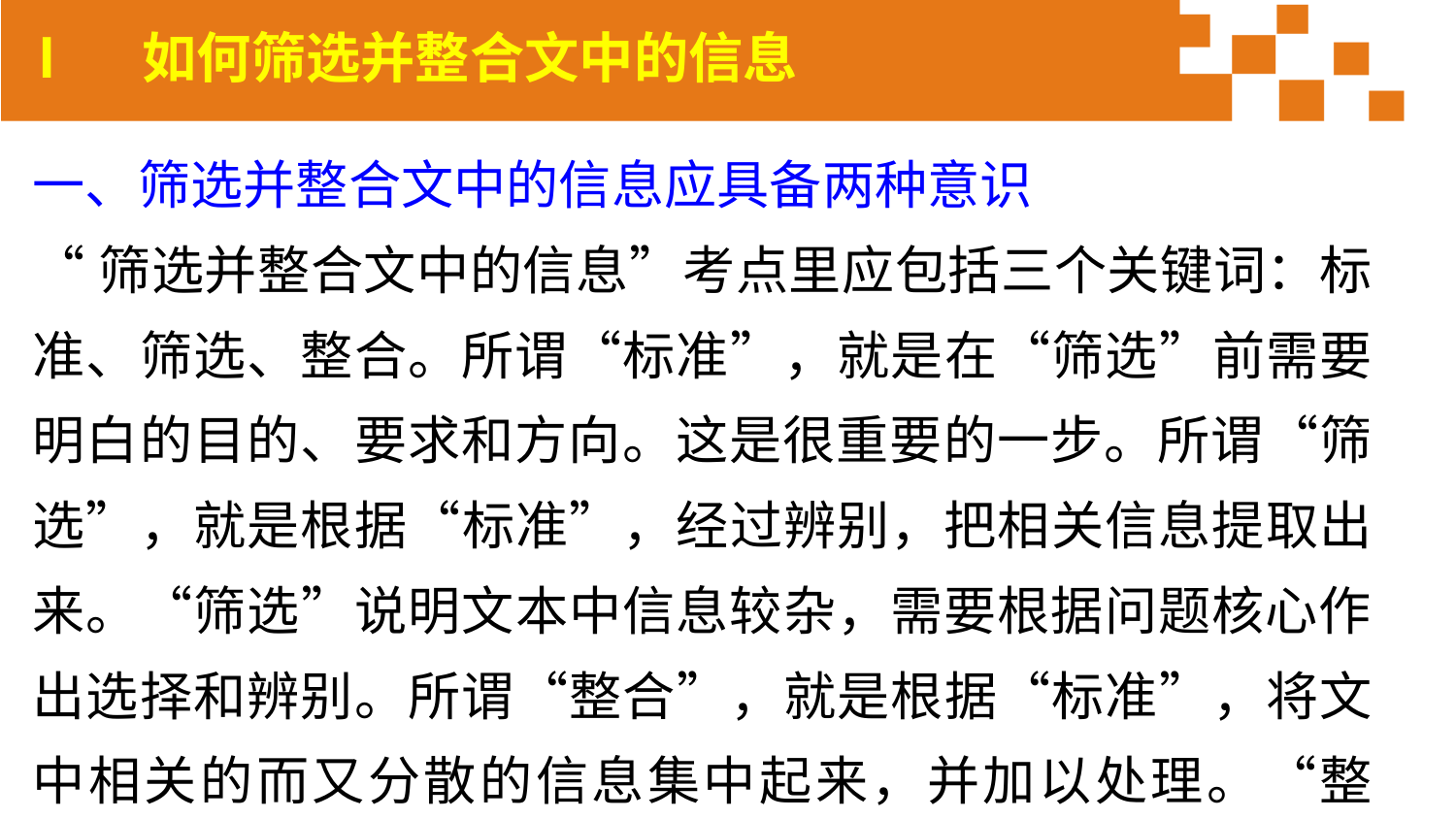

Ⅰ　如何筛选并整合文中的信息
一、筛选并整合文中的信息应具备两种意识
“筛选并整合文中的信息”考点里应包括三个关键词：标准、筛选、整合。所谓“标准”，就是在“筛选”前需要明白的目的、要求和方向。这是很重要的一步。所谓“筛选”，就是根据“标准”，经过辨别，把相关信息提取出来。“筛选”说明文本中信息较杂，需要根据问题核心作出选择和辨别。所谓“整合”，就是根据“标准”，将文中相关的而又分散的信息集中起来，并加以处理。“整合”